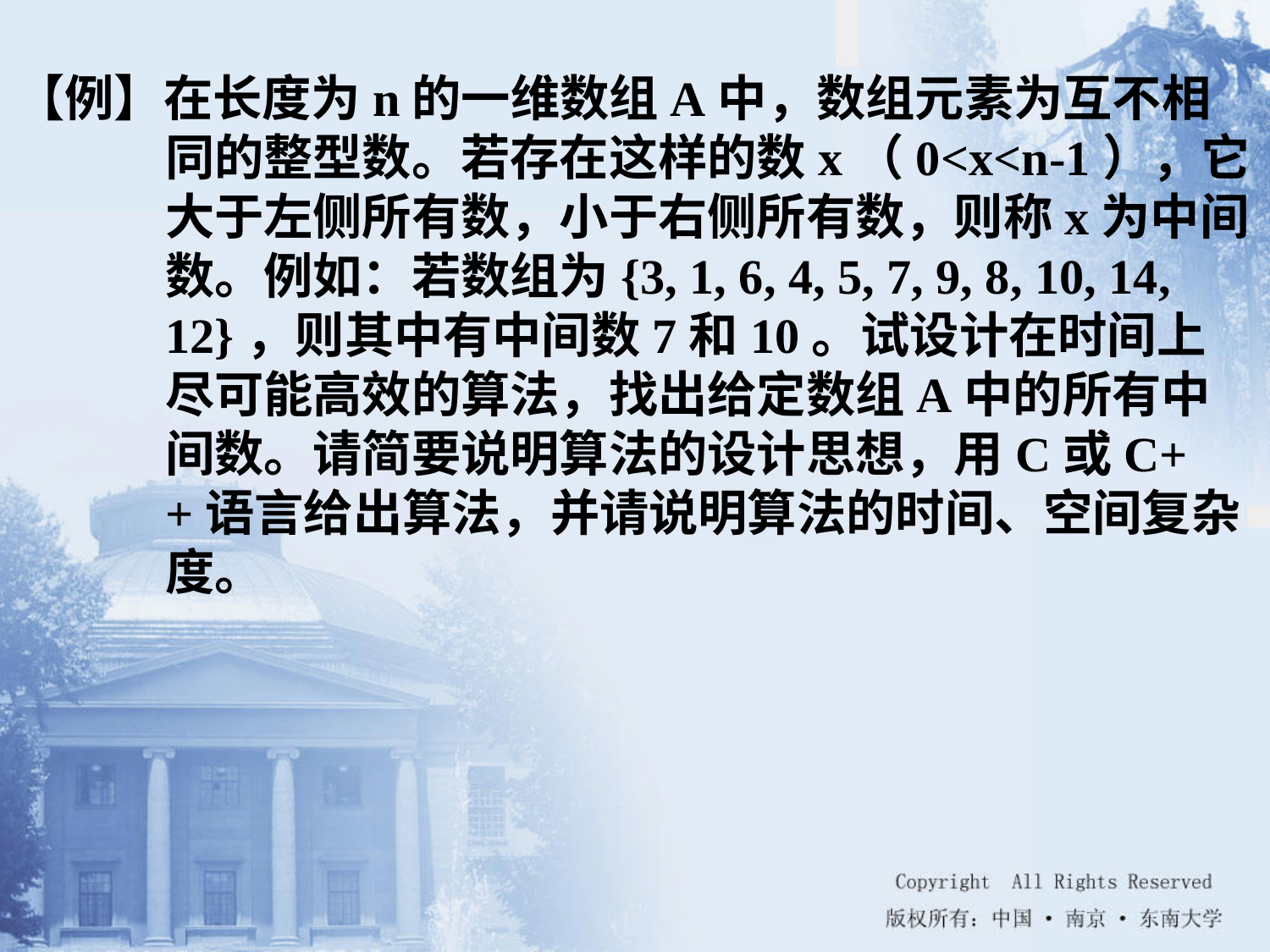

【例】在长度为n的一维数组A中，数组元素为互不相同的整型数。若存在这样的数x（0<x<n-1），它大于左侧所有数，小于右侧所有数，则称x为中间数。例如：若数组为{3, 1, 6, 4, 5, 7, 9, 8, 10, 14, 12}，则其中有中间数7和10。试设计在时间上尽可能高效的算法，找出给定数组A中的所有中间数。请简要说明算法的设计思想，用C或C++语言给出算法，并请说明算法的时间、空间复杂度。